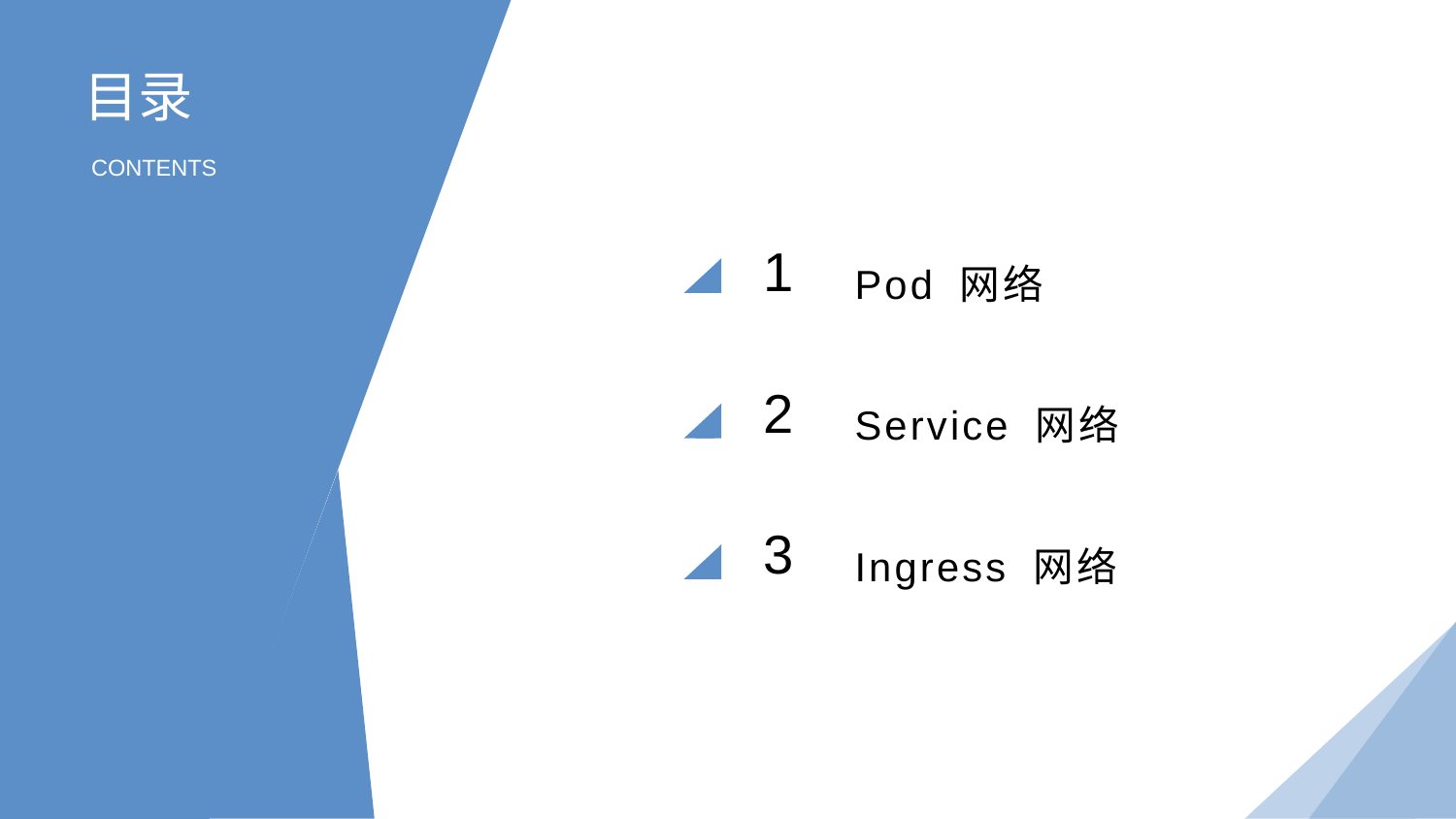

目录
CONTENTS
1
Pod 网络

2
Service 网络

3
Ingress 网络